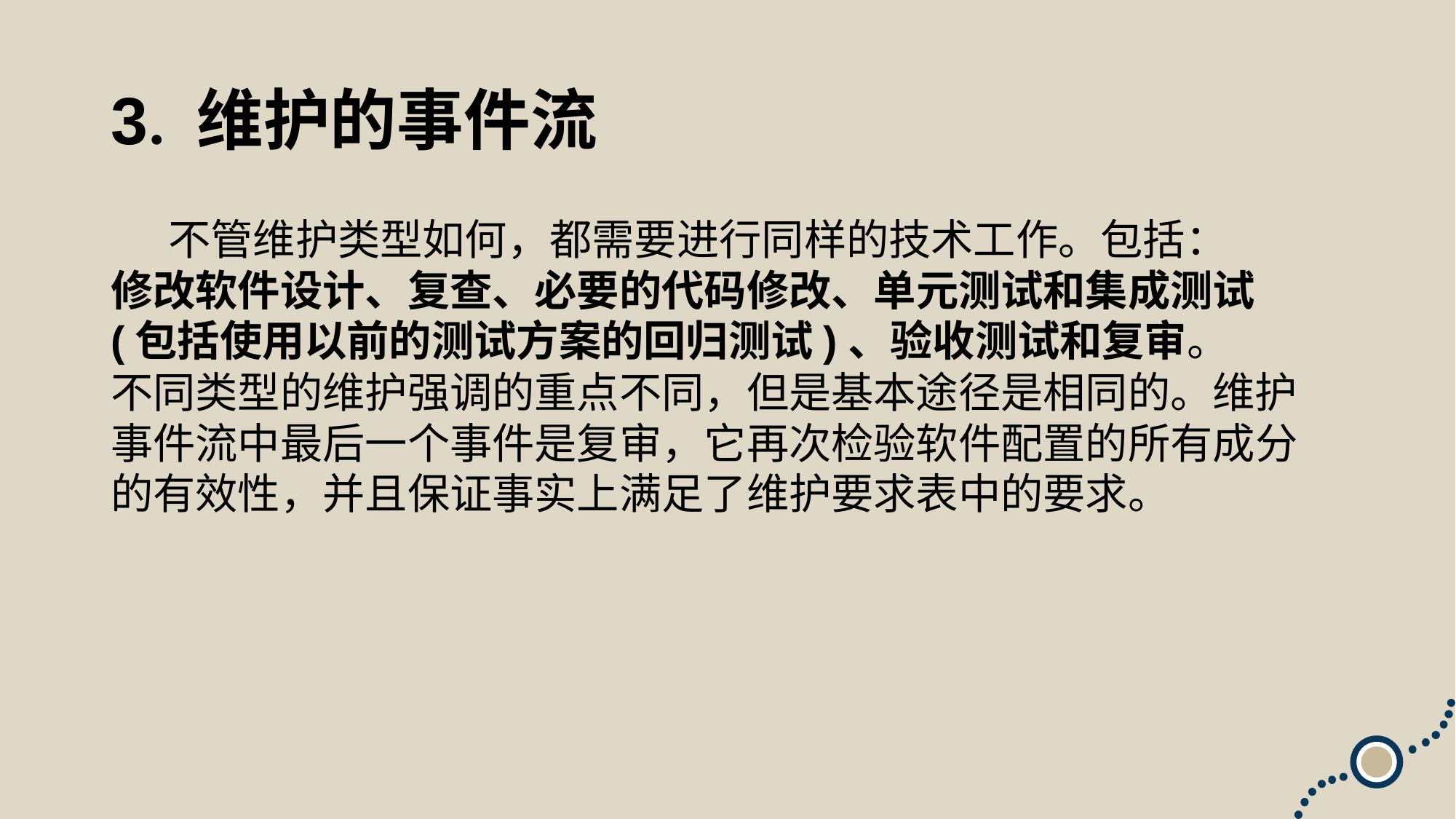

# 3. 维护的事件流
     不管维护类型如何，都需要进行同样的技术工作。包括：
修改软件设计、复查、必要的代码修改、单元测试和集成测试(包括使用以前的测试方案的回归测试)、验收测试和复审。
不同类型的维护强调的重点不同，但是基本途径是相同的。维护事件流中最后一个事件是复审，它再次检验软件配置的所有成分的有效性，并且保证事实上满足了维护要求表中的要求。